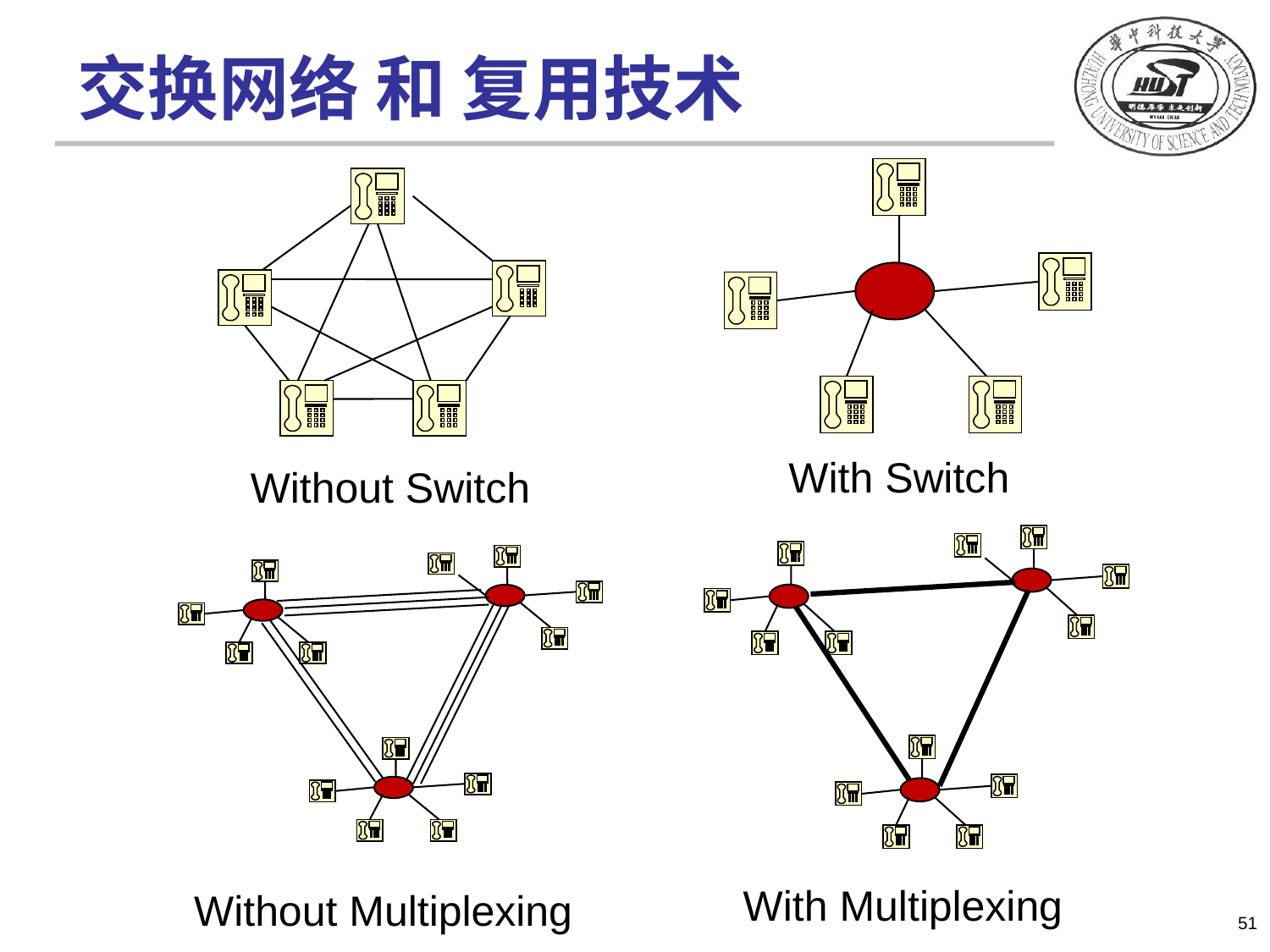

# 交换网络 和 复用技术

With Switch

Without Switch

With Multiplexing

Without Multiplexing
51